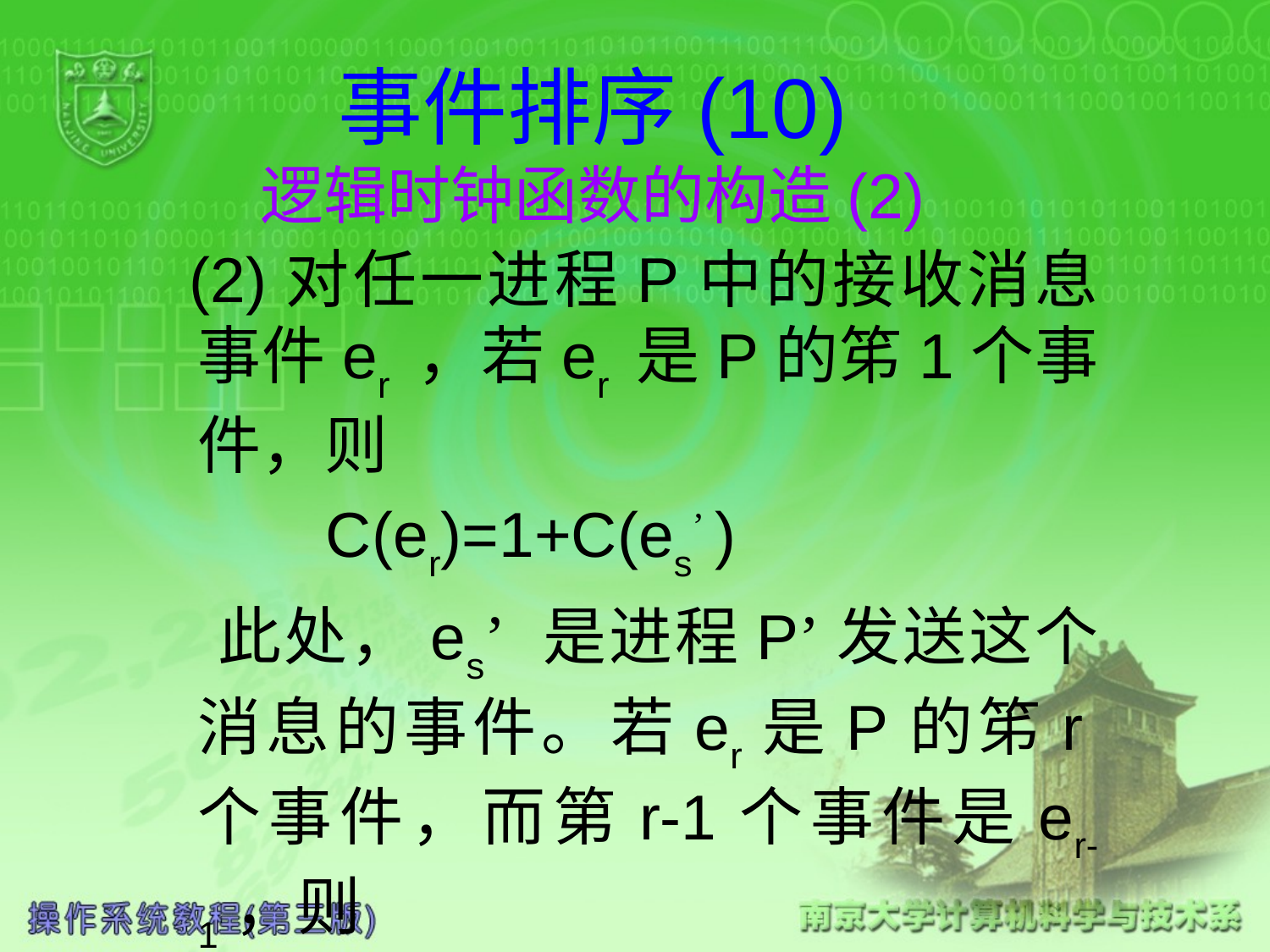

# 事件排序(10) 逻辑时钟函数的构造(2)
  (2)对任一进程P中的接收消息事件er ，若er 是P的笫1个事件，则
          C(er)=1+C(es’ )
   此处，es’ 是进程P’发送这个消息的事件。若er是P的笫r个事件，而第r-1个事件是er-1，则
      C(er)=1+max[c(er-1)，C(es’)]